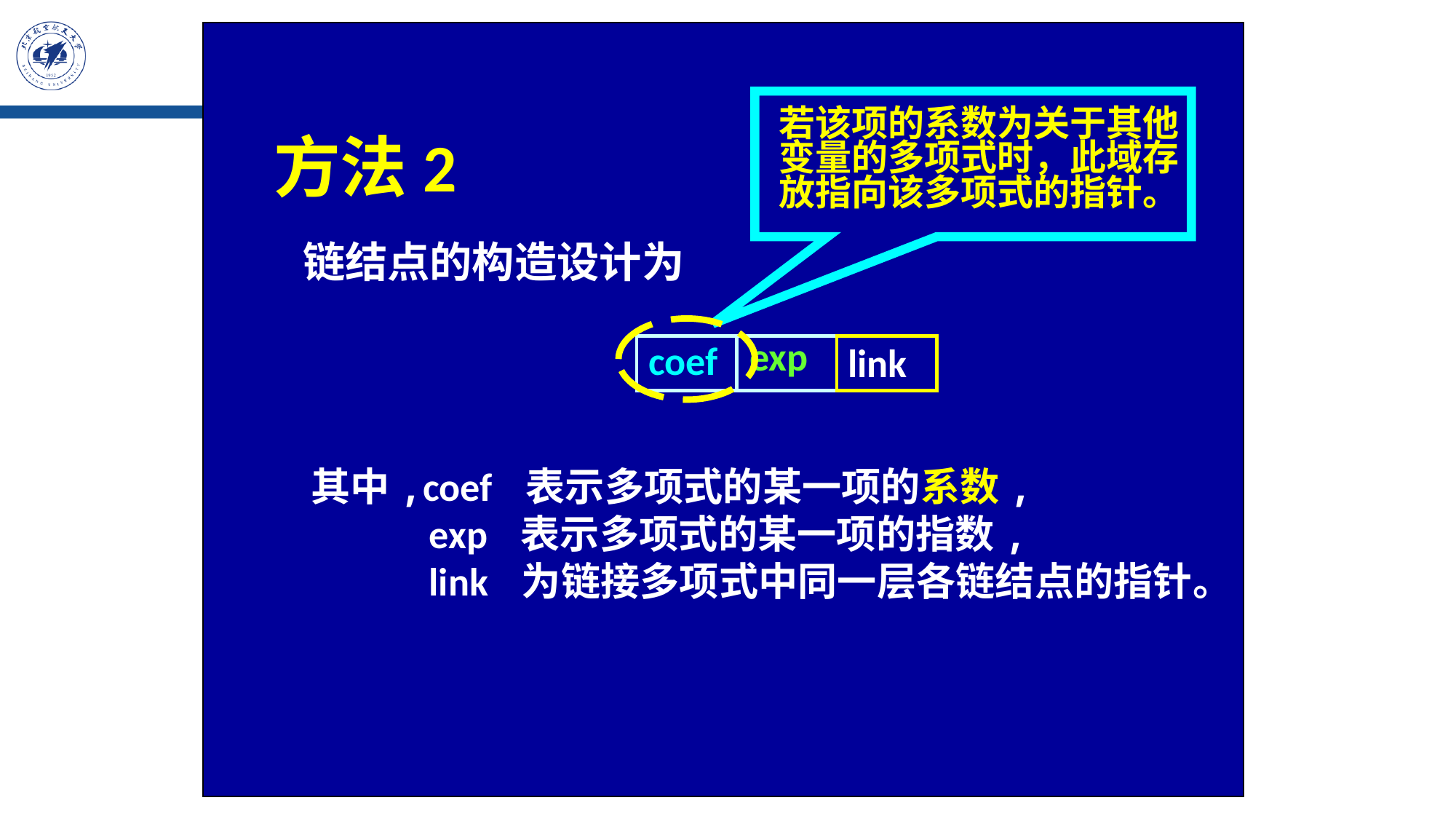

若该项的系数为关于其他
变量的多项式时，此域存
放指向该多项式的指针。

方法2
链结点的构造设计为
exp
coef
link

其中,coef 表示多项式的某一项的系数,
     exp 表示多项式的某一项的指数,
     link 为链接多项式中同一层各链结点的指针。